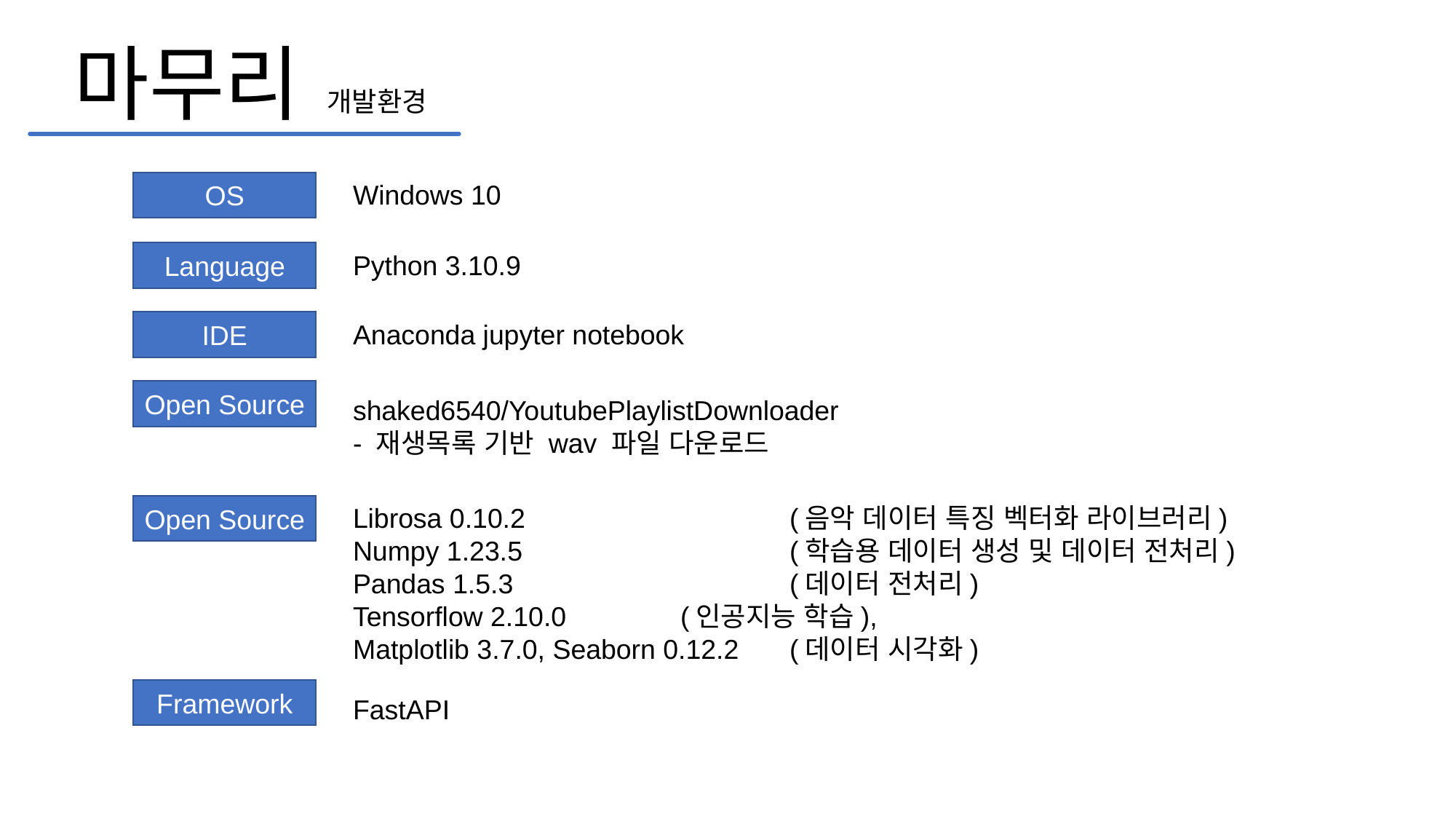

마무리
개발환경
OS
Windows 10
Language
Python 3.10.9
IDE
Anaconda jupyter notebook
Open Source
shaked6540/YoutubePlaylistDownloader
- 재생목록 기반 wav 파일 다운로드
Open Source
Librosa 0.10.2			(음악 데이터 특징 벡터화 라이브러리)
Numpy 1.23.5			(학습용 데이터 생성 및 데이터 전처리)
Pandas 1.5.3			(데이터 전처리)
Tensorflow 2.10.0		(인공지능 학습),
Matplotlib 3.7.0, Seaborn 0.12.2	(데이터 시각화)
Framework
FastAPI